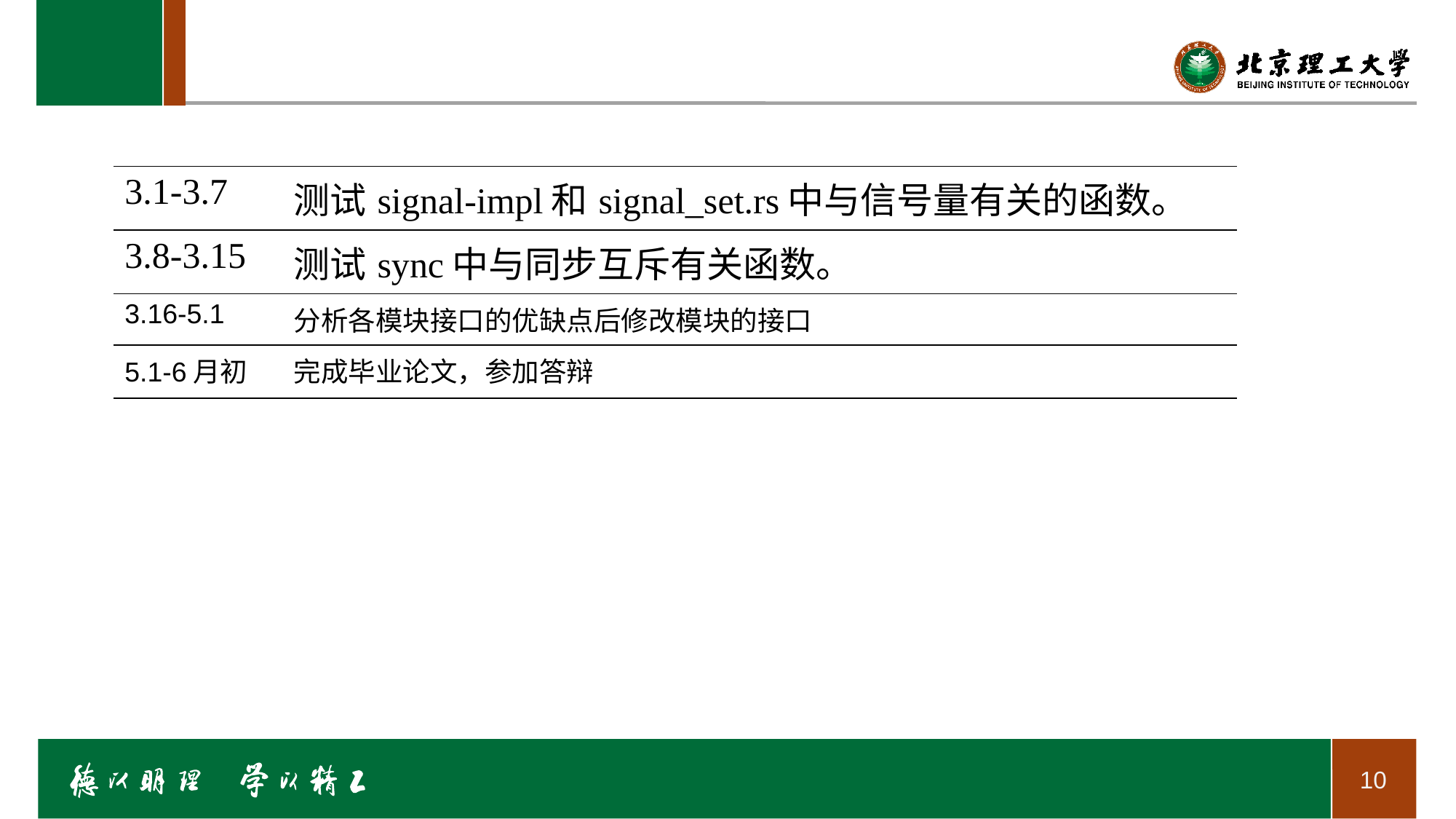

| 3.1-3.7 | 测试signal-impl和signal\_set.rs中与信号量有关的函数。 |
| --- | --- |
| 3.8-3.15 | 测试sync中与同步互斥有关函数。 |
| 3.16-5.1 | 分析各模块接口的优缺点后修改模块的接口 |
| 5.1-6月初 | 完成毕业论文，参加答辩 |